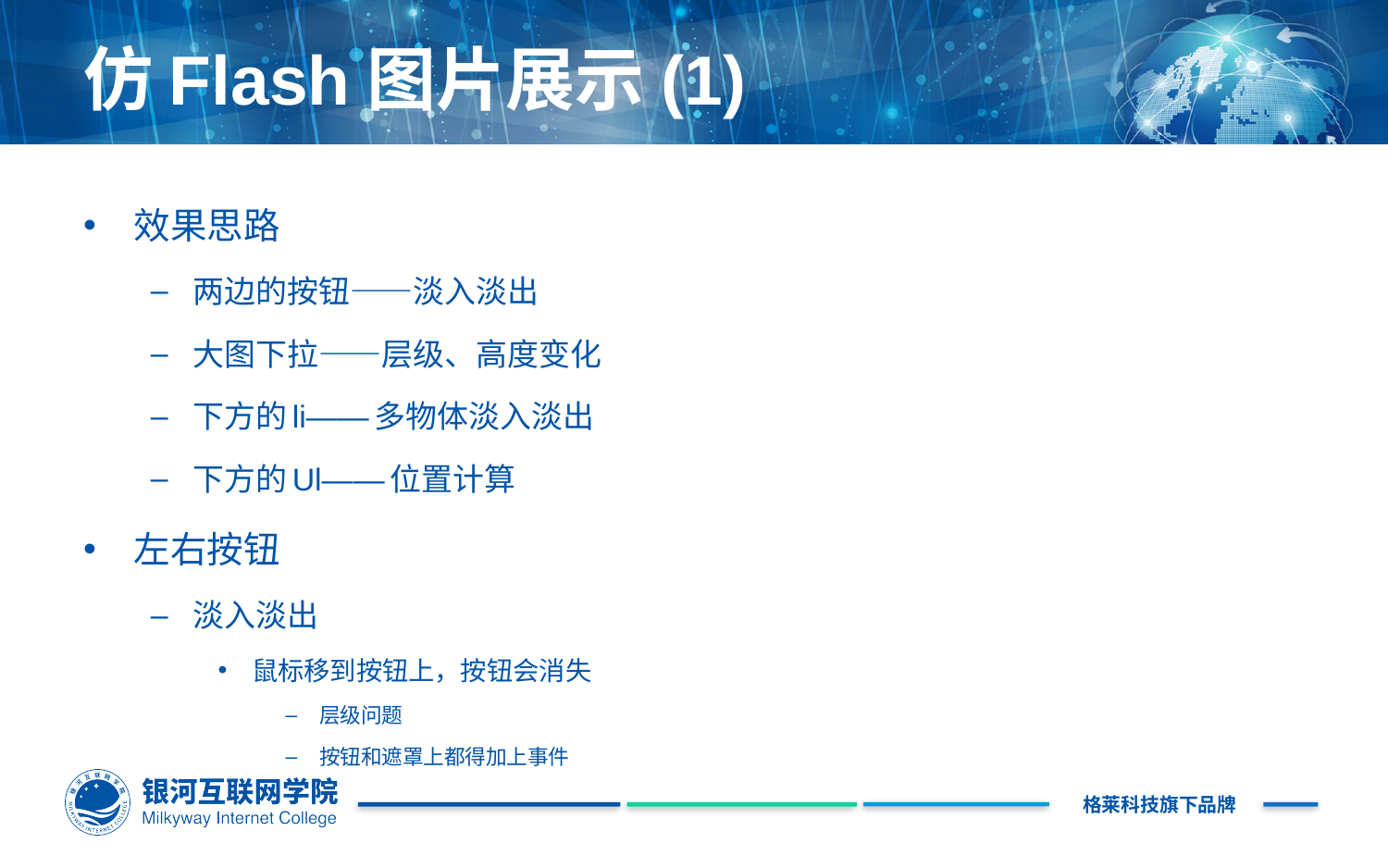

# 仿Flash图片展示(1)
效果思路
两边的按钮——淡入淡出
大图下拉——层级、高度变化
下方的li——多物体淡入淡出
下方的Ul——位置计算
左右按钮
淡入淡出
鼠标移到按钮上，按钮会消失
层级问题
按钮和遮罩上都得加上事件